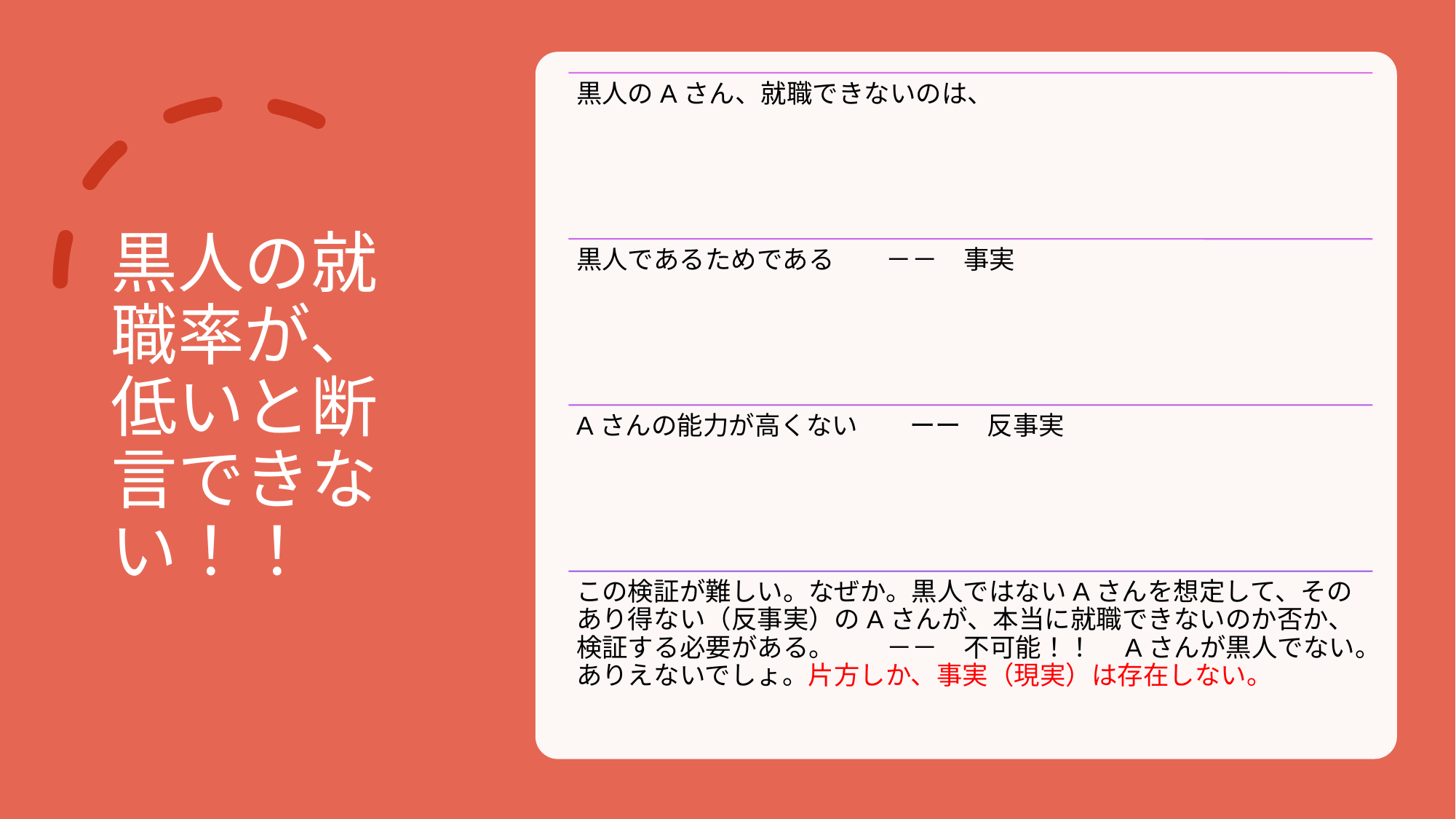

黒人のAさん、就職できないのは、
黒人であるためである　　－－　事実
Aさんの能力が高くない　　ーー　反事実
この検証が難しい。なぜか。黒人ではないAさんを想定して、そのあり得ない（反事実）のAさんが、本当に就職できないのか否か、検証する必要がある。　　－－　不可能！！　Aさんが黒人でない。ありえないでしょ。片方しか、事実（現実）は存在しない。
# 黒人の就職率が、低いと断言できない！！